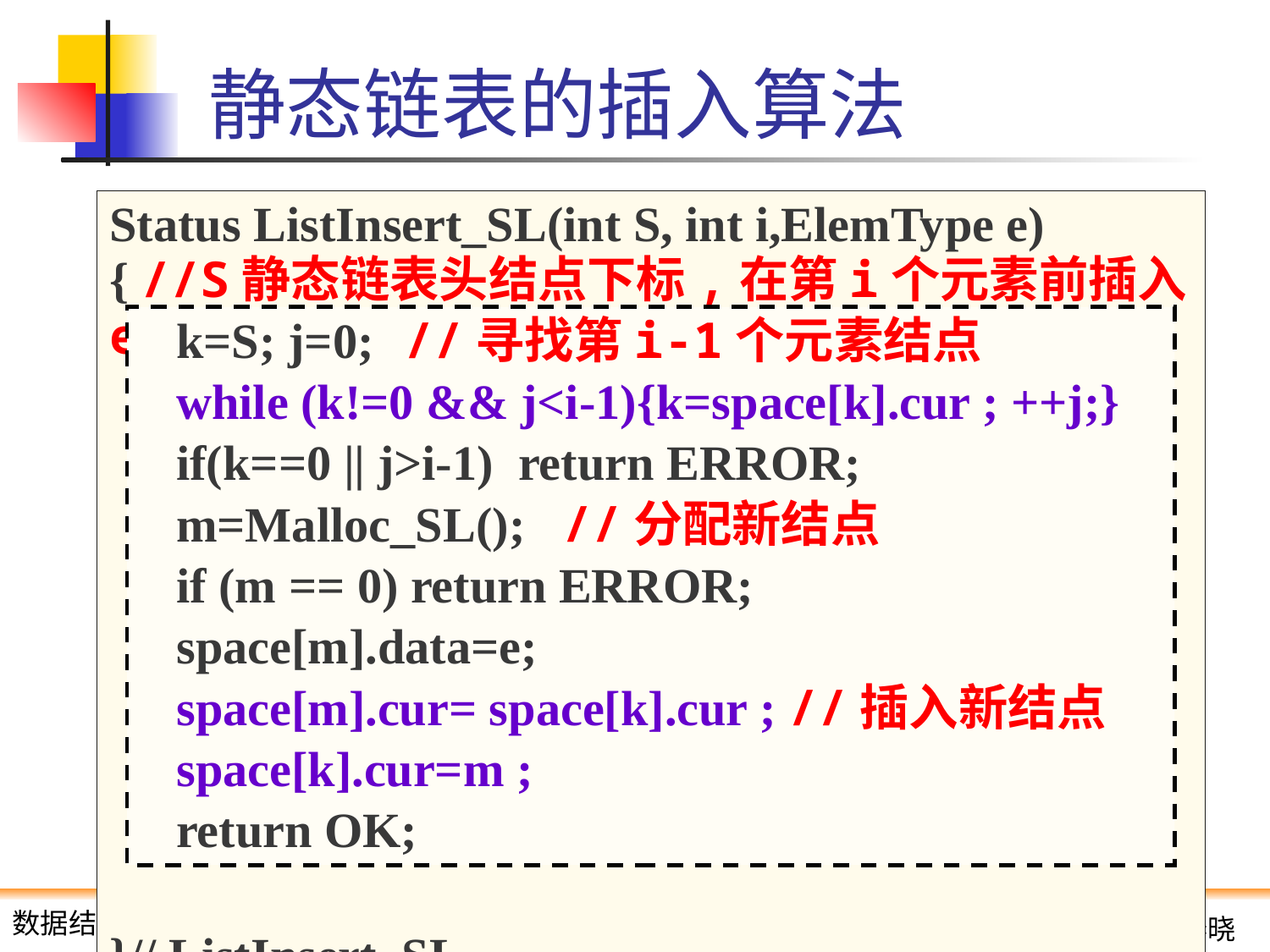

# 静态链表的插入算法
Status ListInsert_SL(int S, int i,ElemType e)
{ //S静态链表头结点下标,在第i个元素前插入e

}// ListInsert_SL
   k=S; j=0; //寻找第i-1个元素结点
   while (k!=0 && j<i-1){k=space[k].cur ; ++j;}
   if(k==0 || j>i-1)  return ERROR;
   m=Malloc_SL();   //分配新结点
   if (m == 0) return ERROR;
   space[m].data=e;
   space[m].cur= space[k].cur ; //插入新结点
   space[k].cur=m ;
   return OK;
95